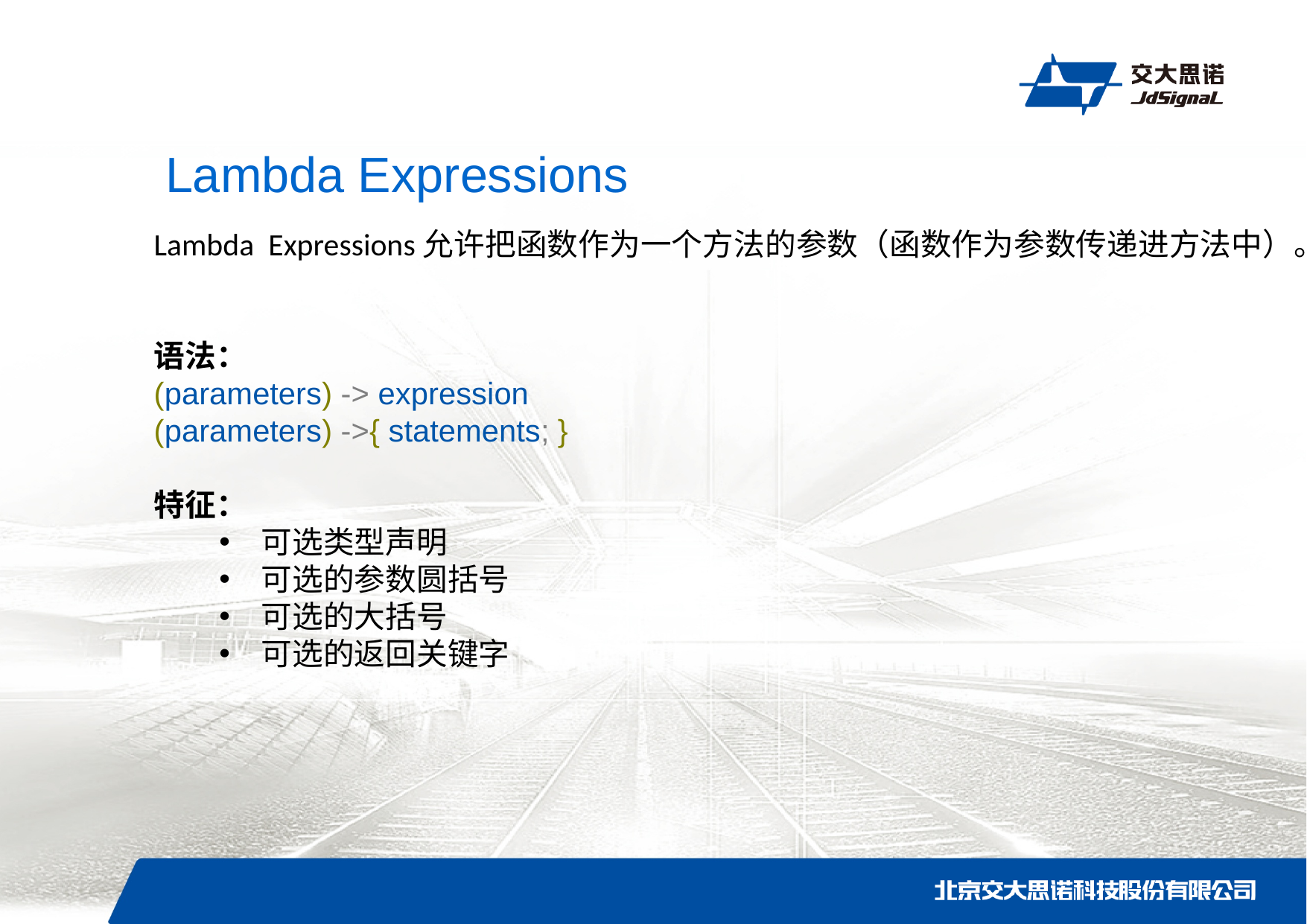

Lambda Expressions
Lambda  Expressions允许把函数作为一个方法的参数（函数作为参数传递进方法中）。

语法：
(parameters) -> expression
(parameters) ->{ statements; }

特征：
可选类型声明
可选的参数圆括号
可选的大括号
可选的返回关键字